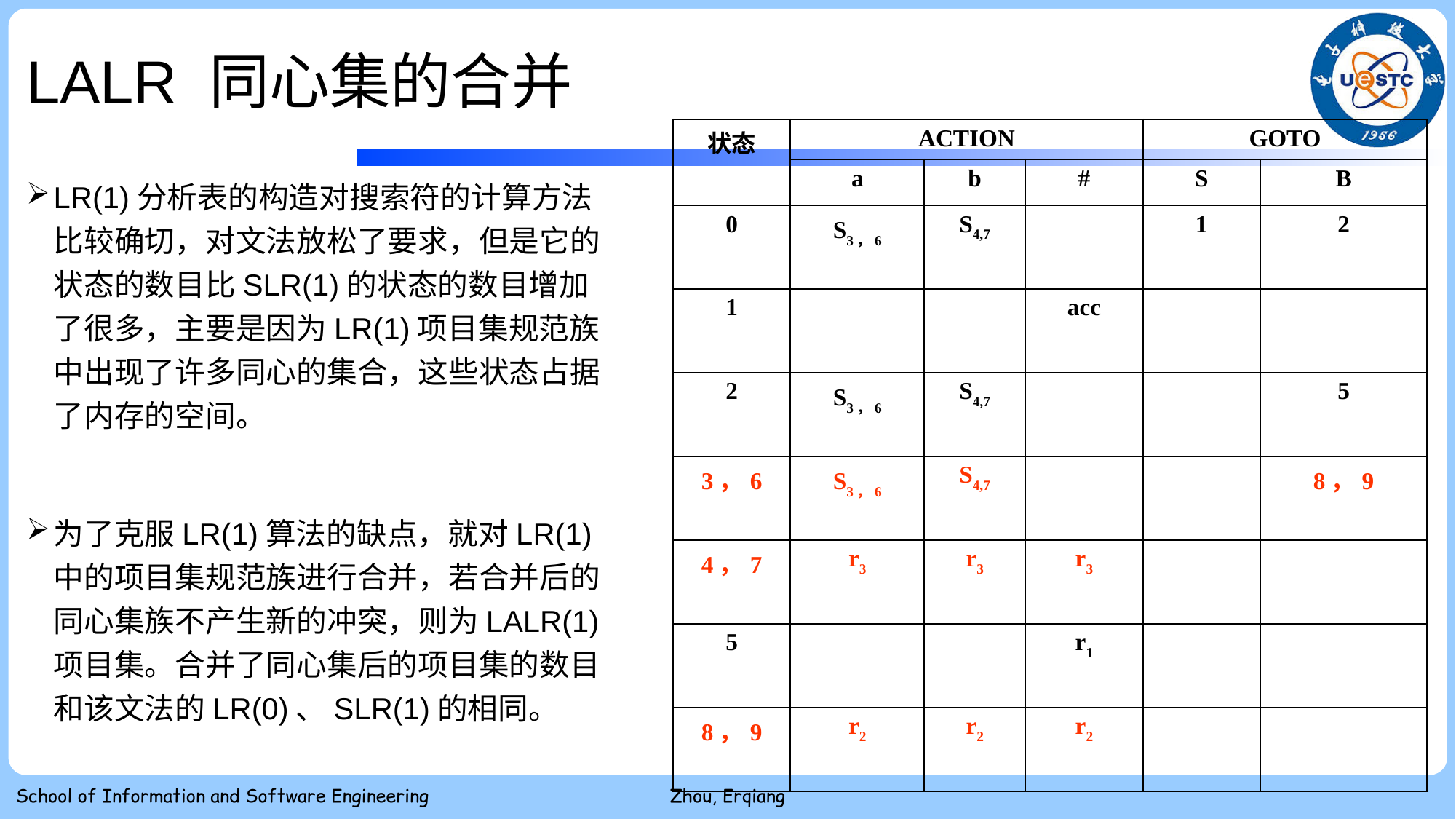

# LALR 同心集的合并
| 状态 | ACTION |  |  | GOTO |  |
| --- | --- | --- | --- | --- | --- |
|  | a | b | # | S | B |
| 0 | S3，6 | S4,7 |  | 1 | 2 |
| 1 |  |  | acc |  |  |
| 2 | S3，6 | S4,7 |  |  | 5 |
| 3，6 | S3，6 | S4,7 |  |  | 8，9 |
| 4，7 | r3 | r3 | r3 |  |  |
| 5 |  |  | r1 |  |  |
| 8，9 | r2 | r2 | r2 |  |  |
LR(1)分析表的构造对搜索符的计算方法比较确切，对文法放松了要求，但是它的状态的数目比SLR(1)的状态的数目增加了很多，主要是因为LR(1)项目集规范族中出现了许多同心的集合，这些状态占据了内存的空间。

为了克服LR(1)算法的缺点，就对LR(1)中的项目集规范族进行合并，若合并后的同心集族不产生新的冲突，则为LALR(1)项目集。合并了同心集后的项目集的数目和该文法的LR(0)、SLR(1)的相同。
School of Information and Software Engineering
Zhou, Erqiang
16